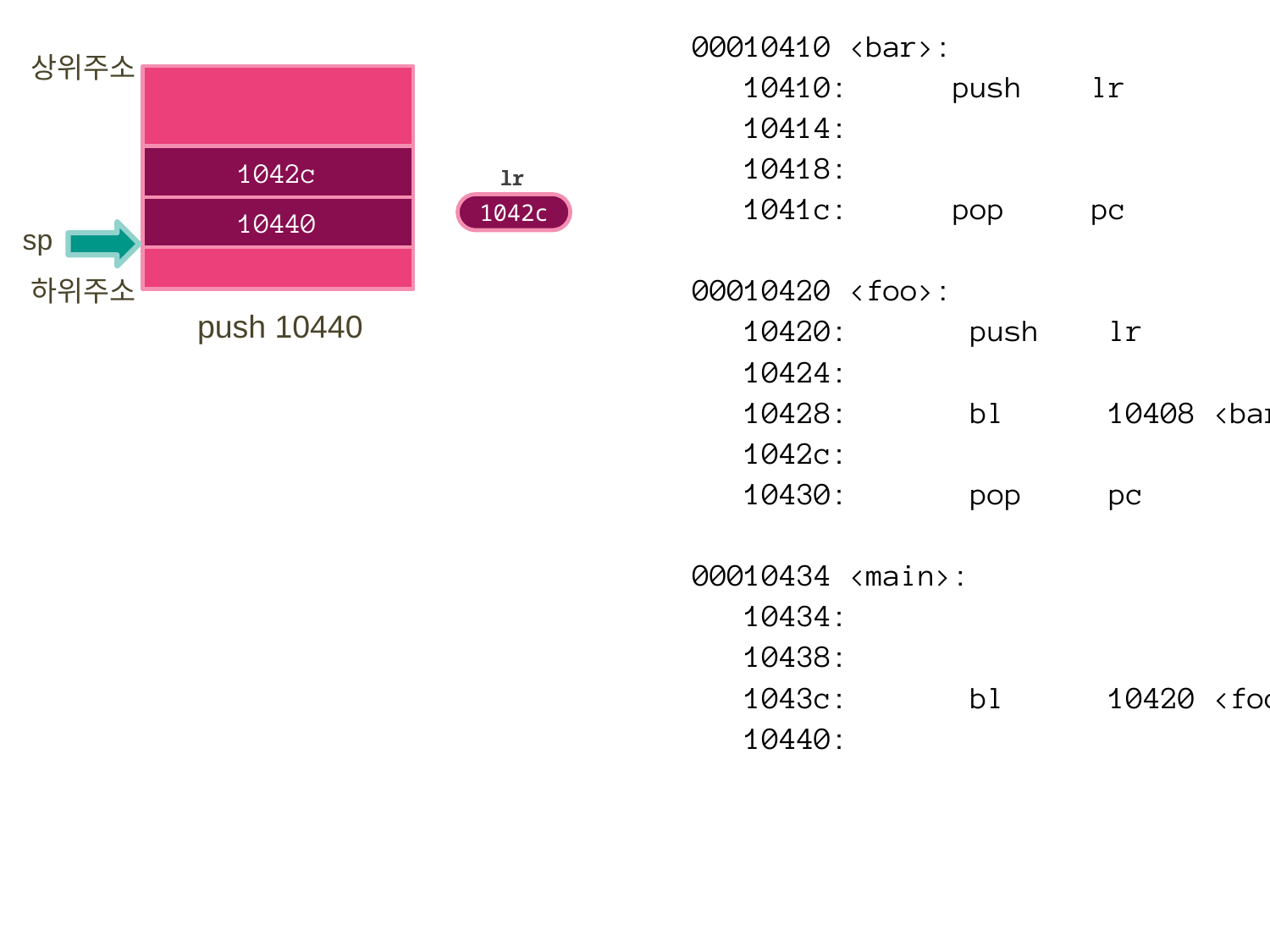

00010410 <bar>:
   10410:      push    lr
   10414:
   10418:
   1041c:      pop     pc

00010420 <foo>:
   10420:       push    lr
   10424:
   10428:       bl      10408 <bar>
   1042c:
   10430:       pop     pc

00010434 <main>:
   10434:
   10438:
   1043c:       bl      10420 <foo>
   10440:
상위주소

1042c
lr
1042c
10440
sp

하위주소
push 10440